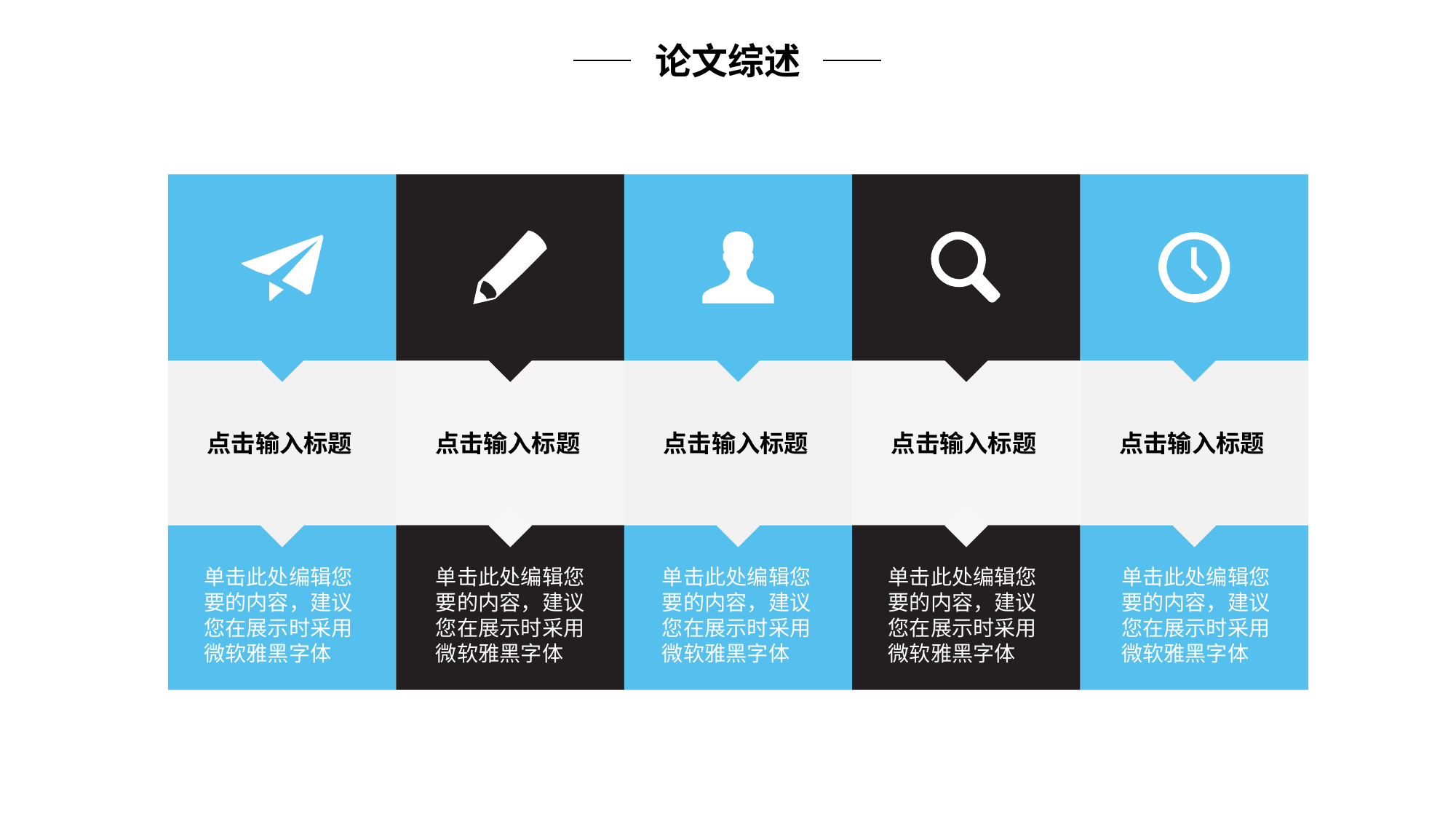

论文综述

点击输入标题
点击输入标题
点击输入标题
点击输入标题
点击输入标题

单击此处编辑您要的内容，建议您在展示时采用微软雅黑字体
单击此处编辑您要的内容，建议您在展示时采用微软雅黑字体
单击此处编辑您要的内容，建议您在展示时采用微软雅黑字体
单击此处编辑您要的内容，建议您在展示时采用微软雅黑字体
单击此处编辑您要的内容，建议您在展示时采用微软雅黑字体